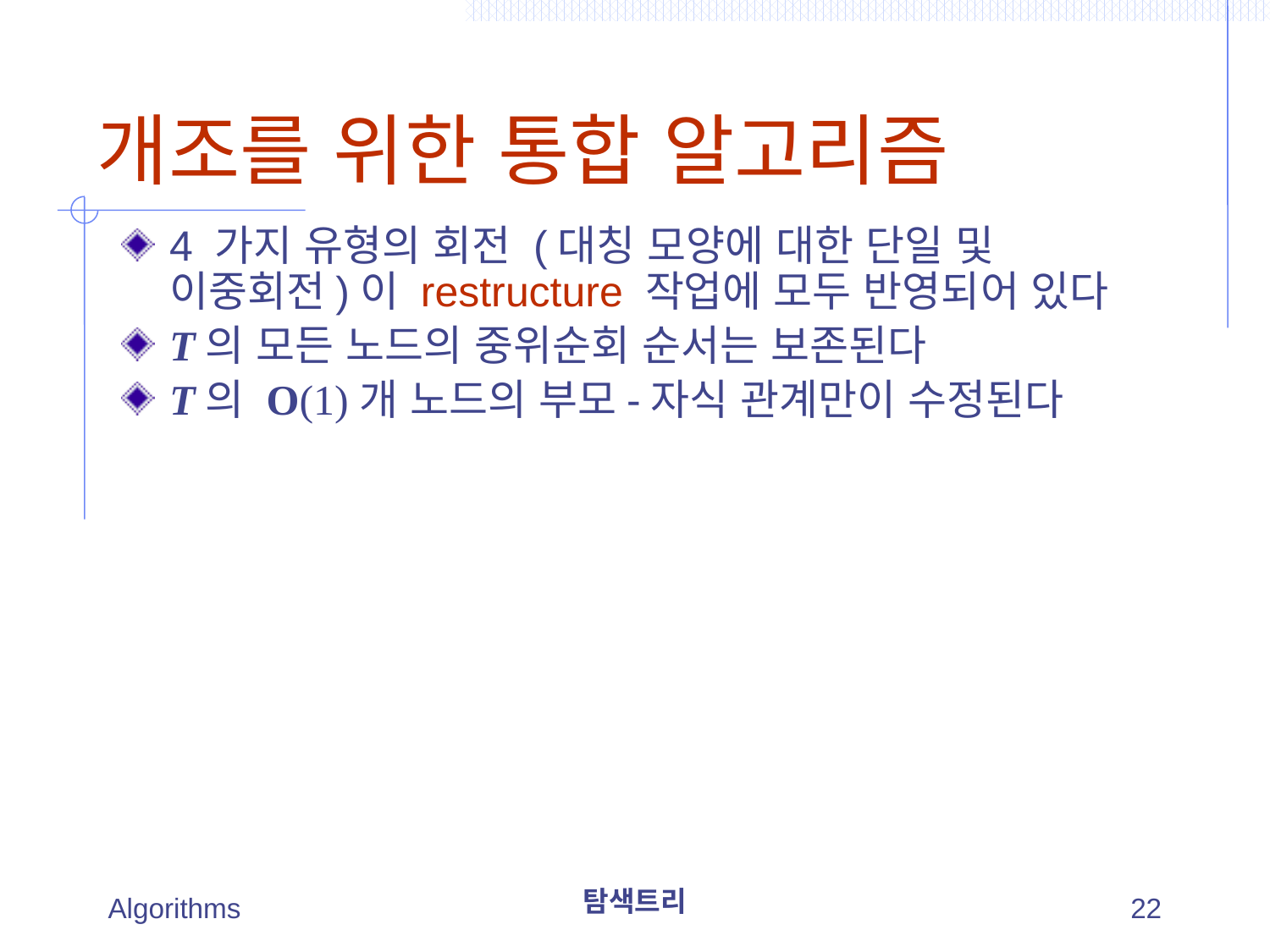

# 개조를 위한 통합 알고리즘
4 가지 유형의 회전 (대칭 모양에 대한 단일 및 이중회전)이 restructure 작업에 모두 반영되어 있다
T의 모든 노드의 중위순회 순서는 보존된다
T의 O(1)개 노드의 부모-자식 관계만이 수정된다
Algorithms
탐색트리
22